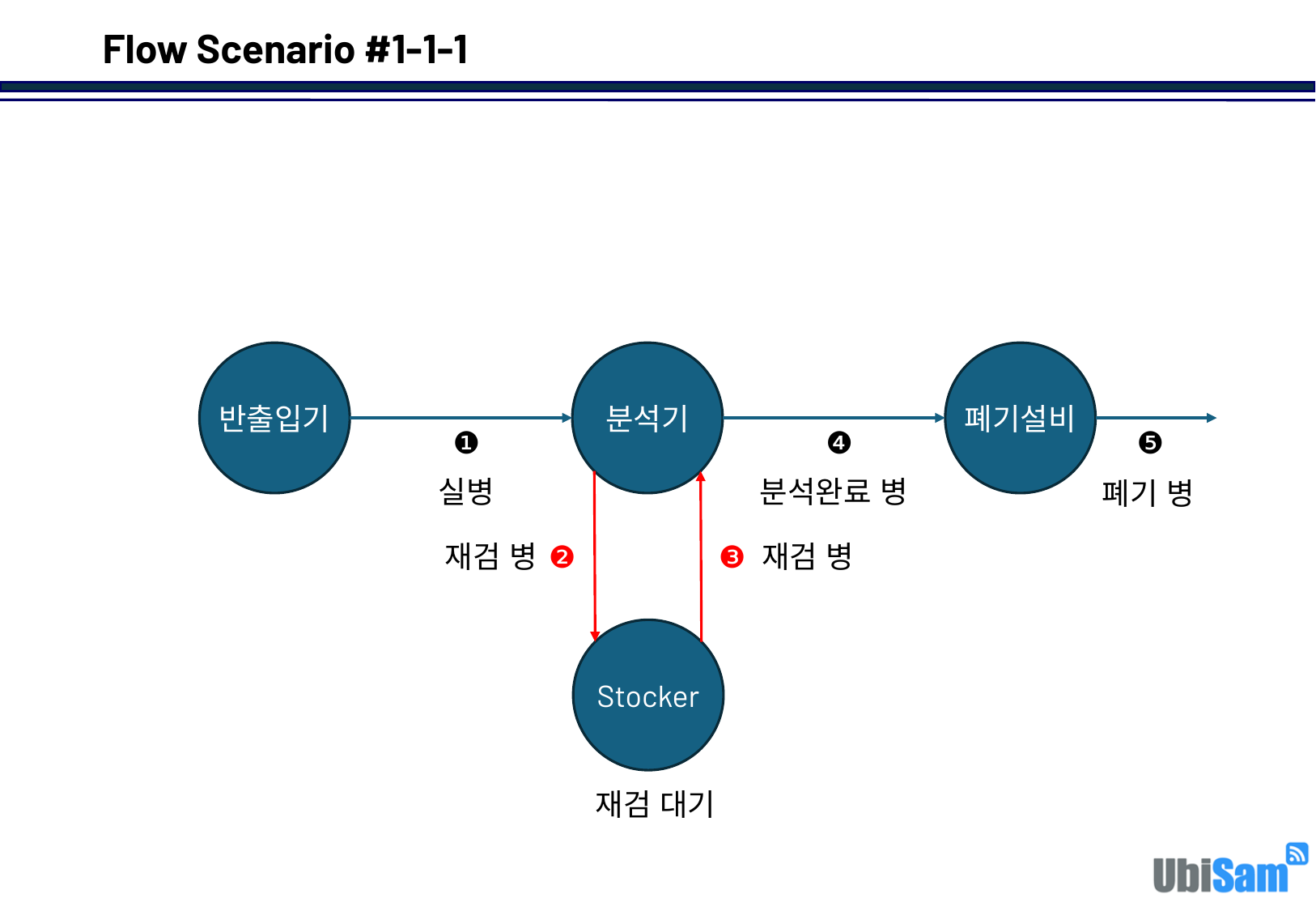

# Flow Scenario #1-1-1
반출입기
분석기
폐기설비
❶
❹
❺
실병
분석완료 병
폐기 병
재검 병
❷
❸
재검 병
Stocker
재검 대기